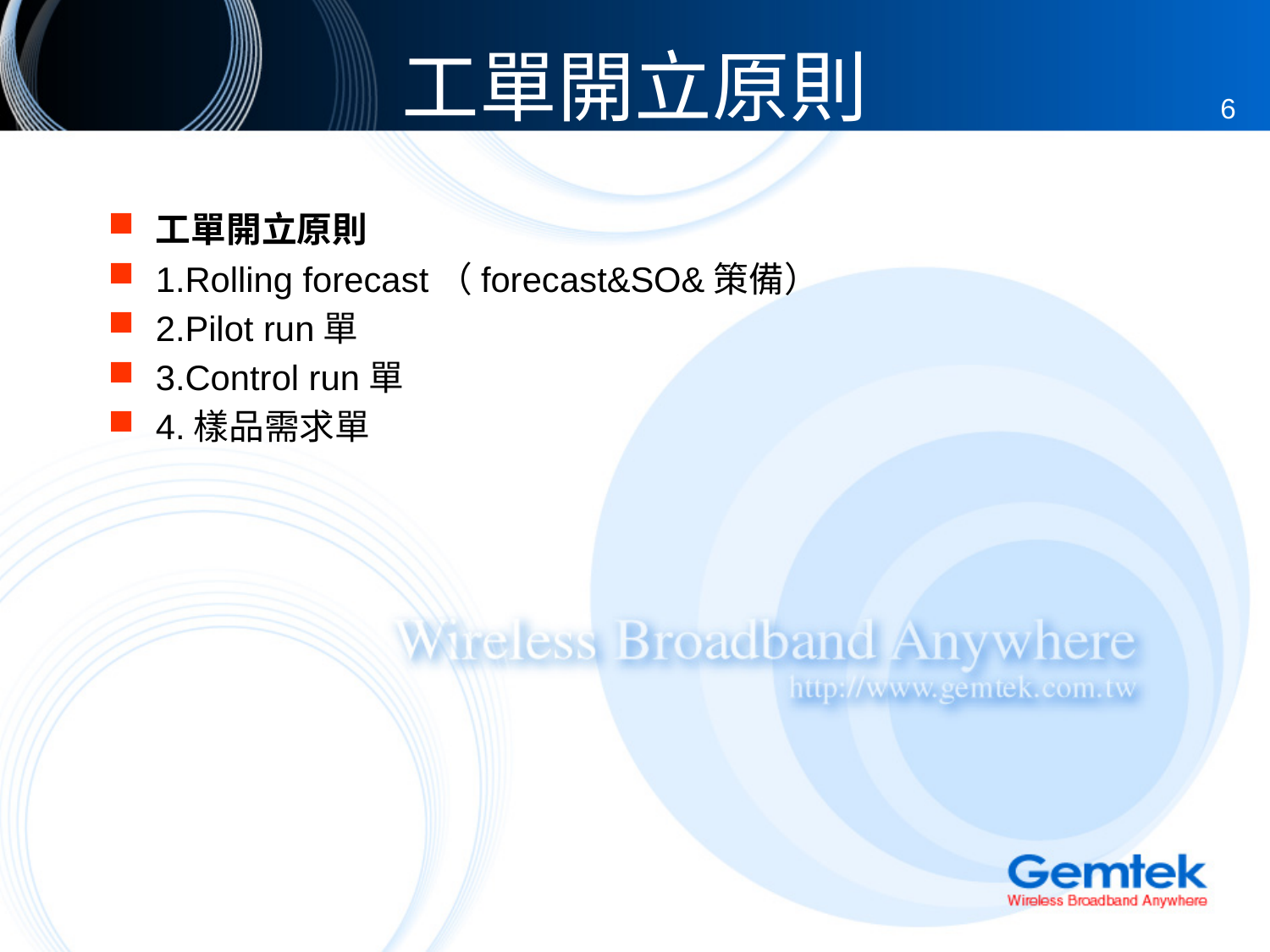

# 工單開立原則
6
工單開立原則
1.Rolling forecast（forecast&SO&策備）
2.Pilot run單
3.Control run單
4.樣品需求單